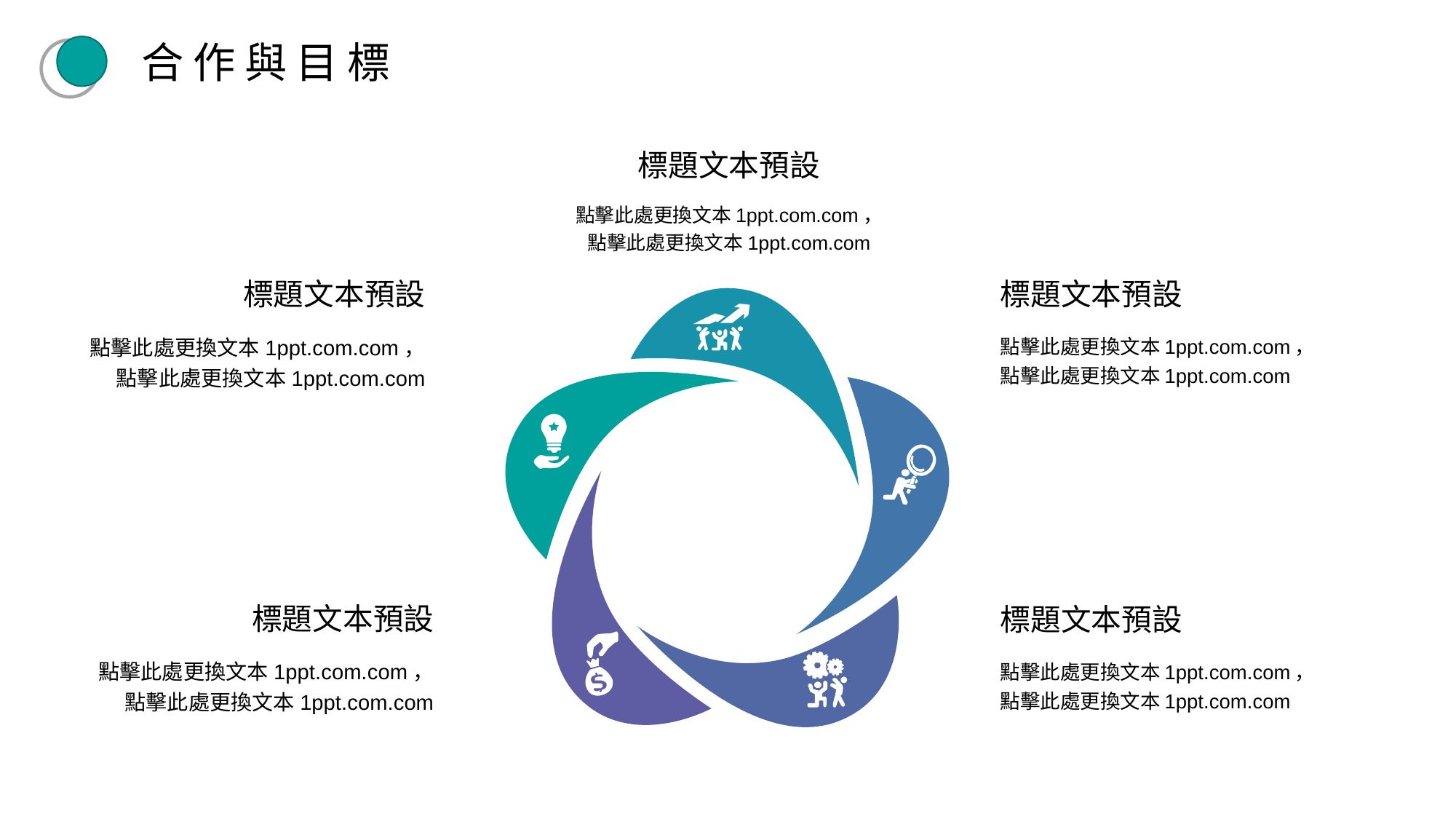

合作與目標

標題文本預設
點擊此處更換文本1ppt.com.com，點擊此處更換文本1ppt.com.com

標題文本預設
點擊此處更換文本1ppt.com.com，點擊此處更換文本1ppt.com.com
標題文本預設
點擊此處更換文本1ppt.com.com，點擊此處更換文本1ppt.com.com
標題文本預設
點擊此處更換文本1ppt.com.com，點擊此處更換文本1ppt.com.com
標題文本預設
點擊此處更換文本1ppt.com.com，點擊此處更換文本1ppt.com.com